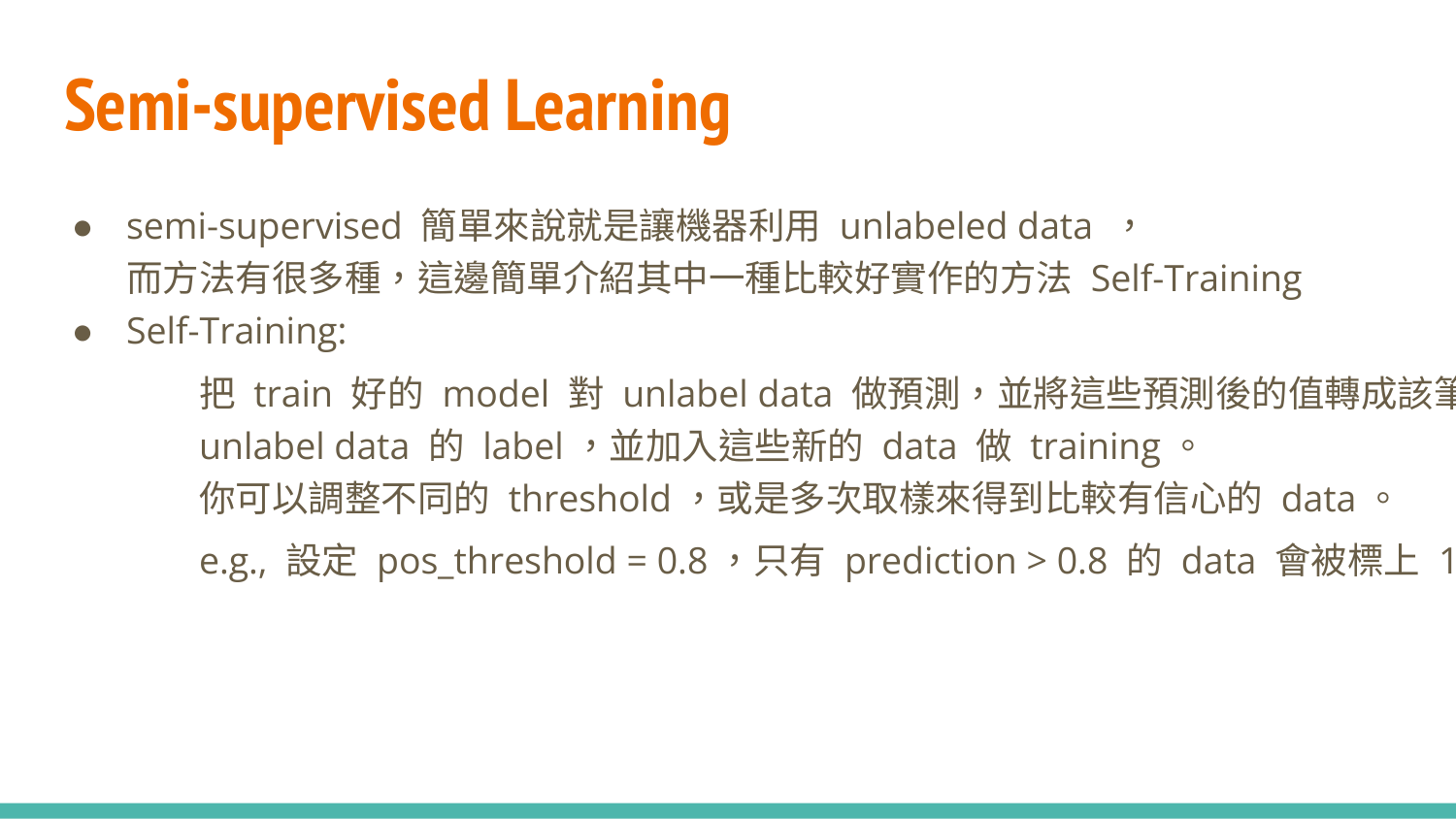

# Semi-supervised Learning
semi-supervised 簡單來說就是讓機器利用 unlabeled data ，
而方法有很多種，這邊簡單介紹其中一種比較好實作的方法 Self-Training
Self-Training:
	把 train 好的 model 對 unlabel data 做預測，並將這些預測後的值轉成該筆
	unlabel data 的 label，並加入這些新的 data 做 training。
	你可以調整不同的 threshold，或是多次取樣來得到比較有信心的 data。
	e.g., 設定 pos_threshold = 0.8，只有 prediction > 0.8 的 data 會被標上 1